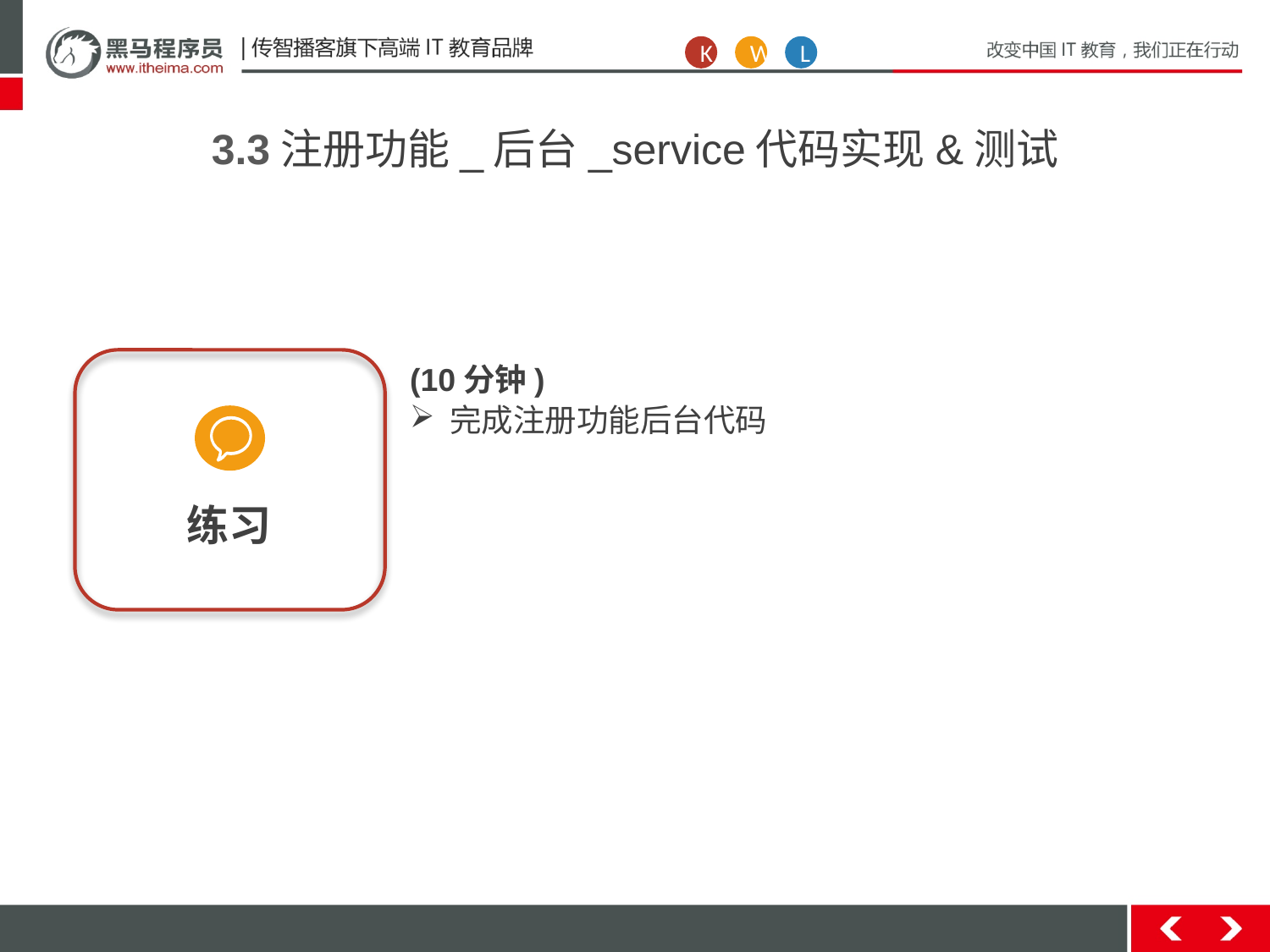

K
W
L
3.3注册功能_后台_service代码实现&测试

练习
(10分钟)
完成注册功能后台代码